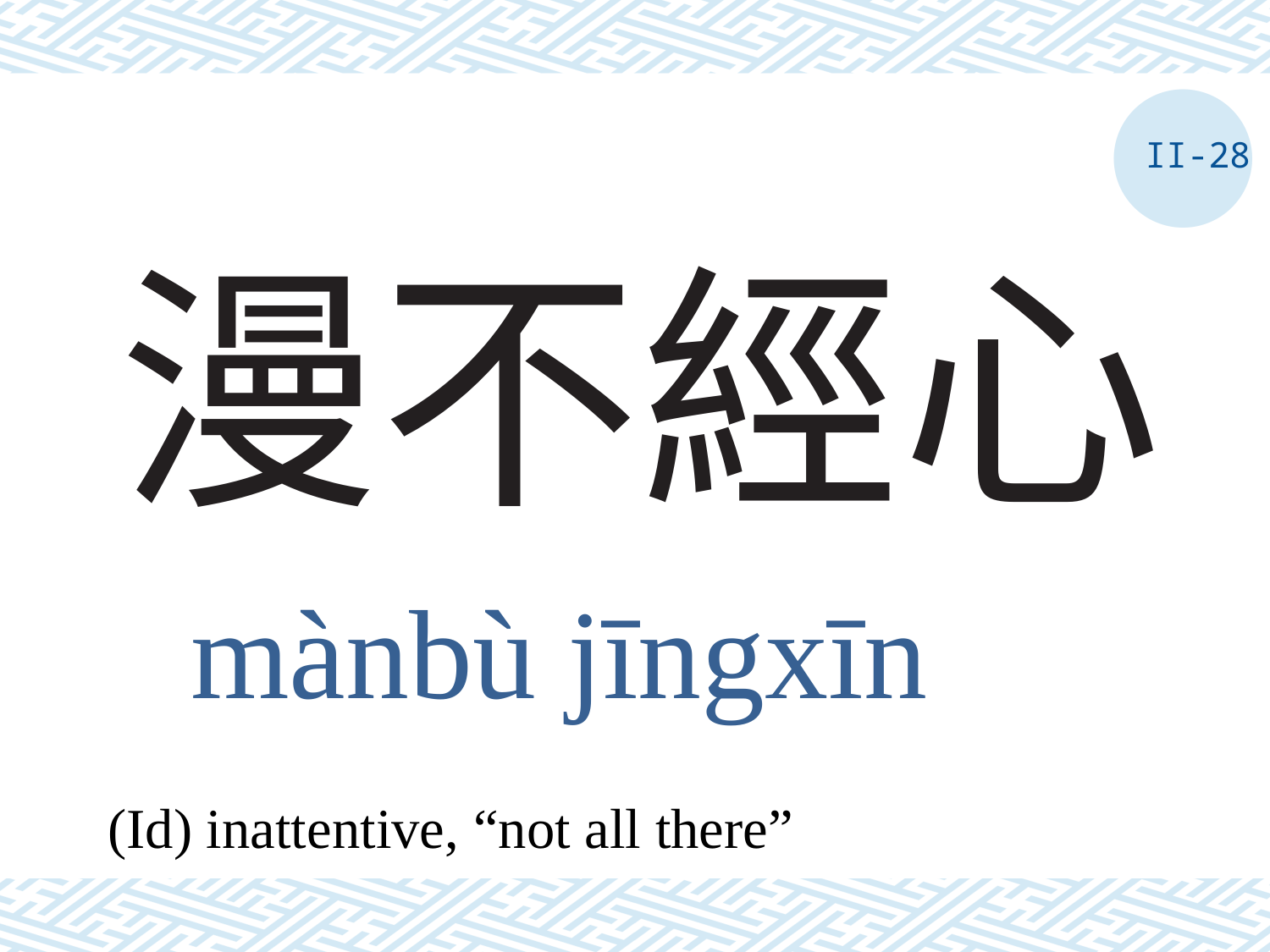

II-28

# 漫不經心
mànbù jīngxīn
(Id) inattentive, “not all there”